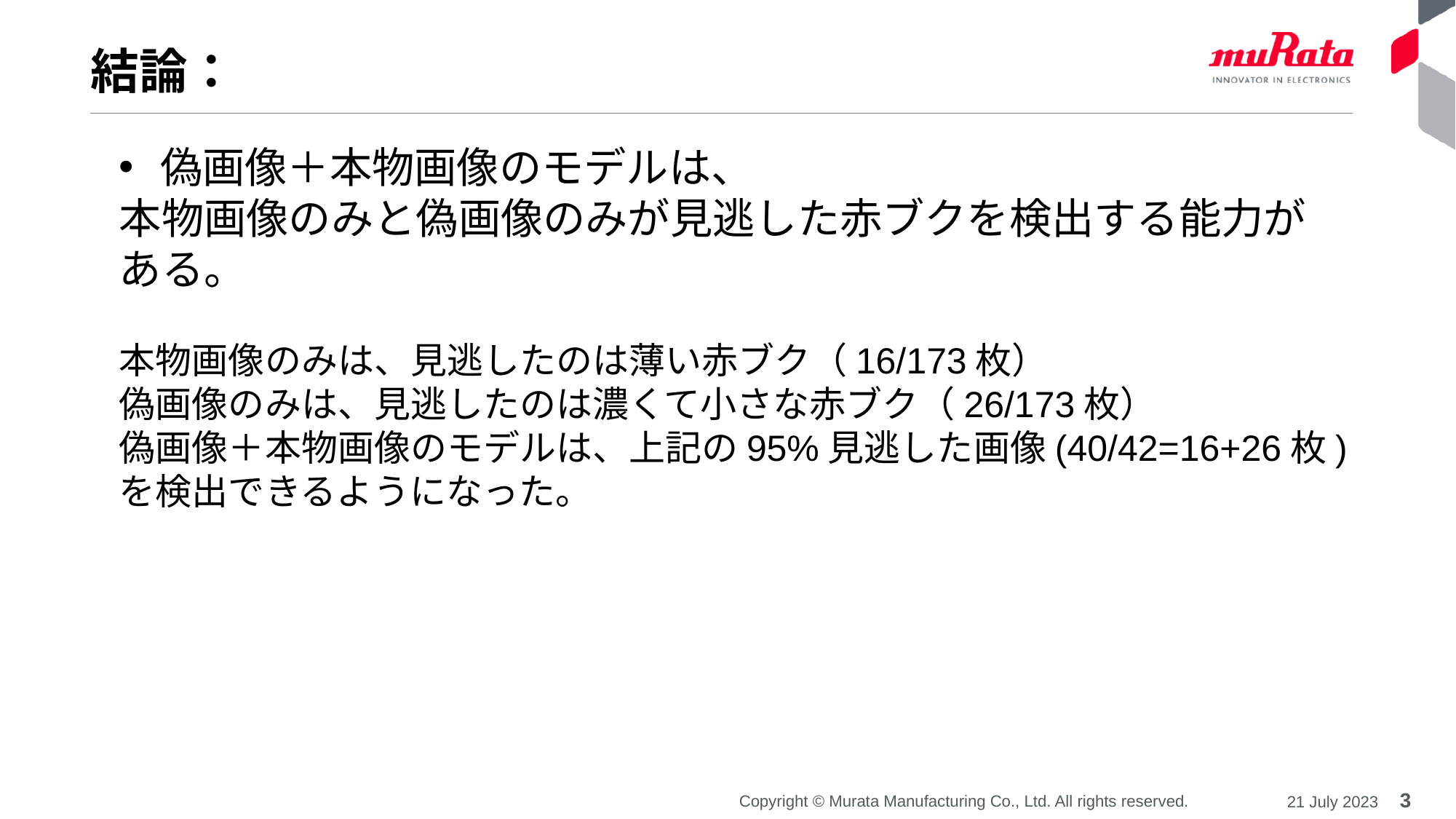

# 結論：
偽画像＋本物画像のモデルは、
本物画像のみと偽画像のみが見逃した赤ブクを検出する能力が
ある。

本物画像のみは、見逃したのは薄い赤ブク（16/173枚）
偽画像のみは、見逃したのは濃くて小さな赤ブク（26/173枚）
偽画像＋本物画像のモデルは、上記の95%見逃した画像(40/42=16+26枚)を検出できるようになった。